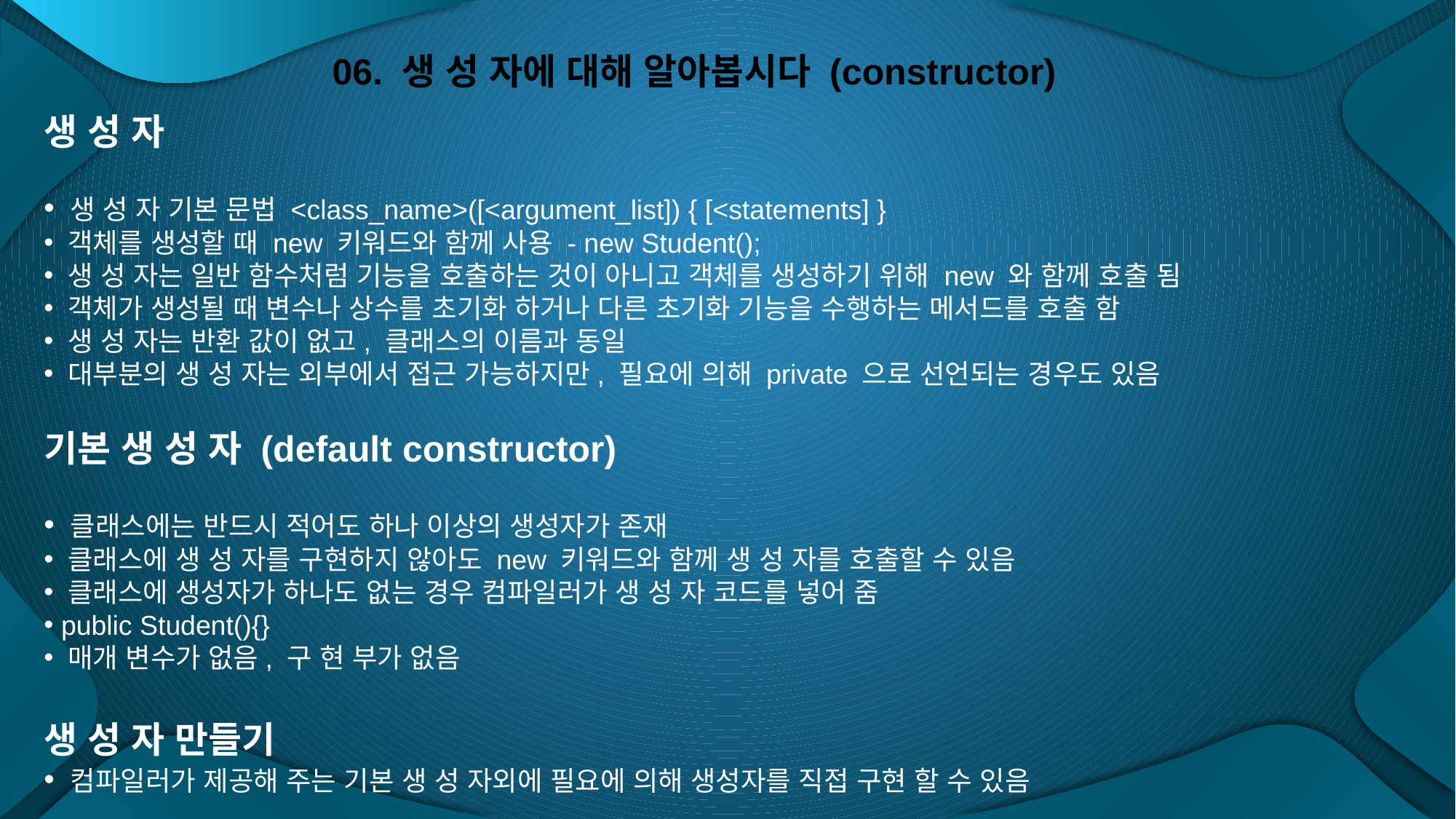

# 06. 생 성 자에 대해 알아봅시다 (constructor)
생 성 자

 생 성 자 기본 문법 <class_name>([<argument_list]) { [<statements] }
 객체를 생성할 때 new 키워드와 함께 사용 - new Student();
 생 성 자는 일반 함수처럼 기능을 호출하는 것이 아니고 객체를 생성하기 위해 new 와 함께 호출 됨
 객체가 생성될 때 변수나 상수를 초기화 하거나 다른 초기화 기능을 수행하는 메서드를 호출 함
 생 성 자는 반환 값이 없고, 클래스의 이름과 동일
 대부분의 생 성 자는 외부에서 접근 가능하지만, 필요에 의해 private 으로 선언되는 경우도 있음

기본 생 성 자 (default constructor)

 클래스에는 반드시 적어도 하나 이상의 생성자가 존재
 클래스에 생 성 자를 구현하지 않아도 new 키워드와 함께 생 성 자를 호출할 수 있음
 클래스에 생성자가 하나도 없는 경우 컴파일러가 생 성 자 코드를 넣어 줌
 public Student(){}
 매개 변수가 없음, 구 현 부가 없음

생 성 자 만들기
 컴파일러가 제공해 주는 기본 생 성 자외에 필요에 의해 생성자를 직접 구현 할 수 있음